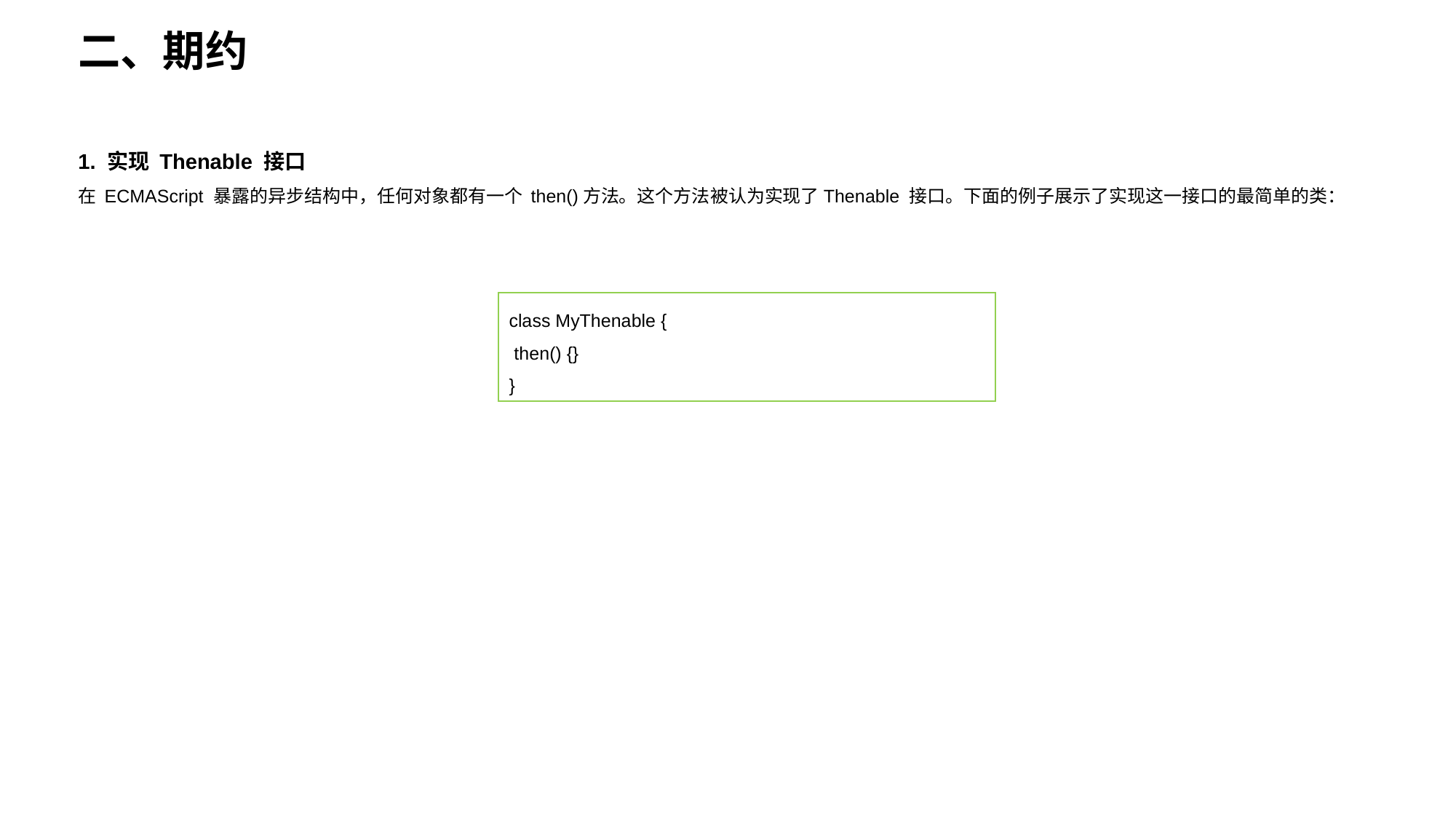

二、期约
1. 实现 Thenable 接口
在 ECMAScript 暴露的异步结构中，任何对象都有一个 then()方法。这个方法被认为实现了Thenable 接口。下面的例子展示了实现这一接口的最简单的类：
class MyThenable {
 then() {}
}